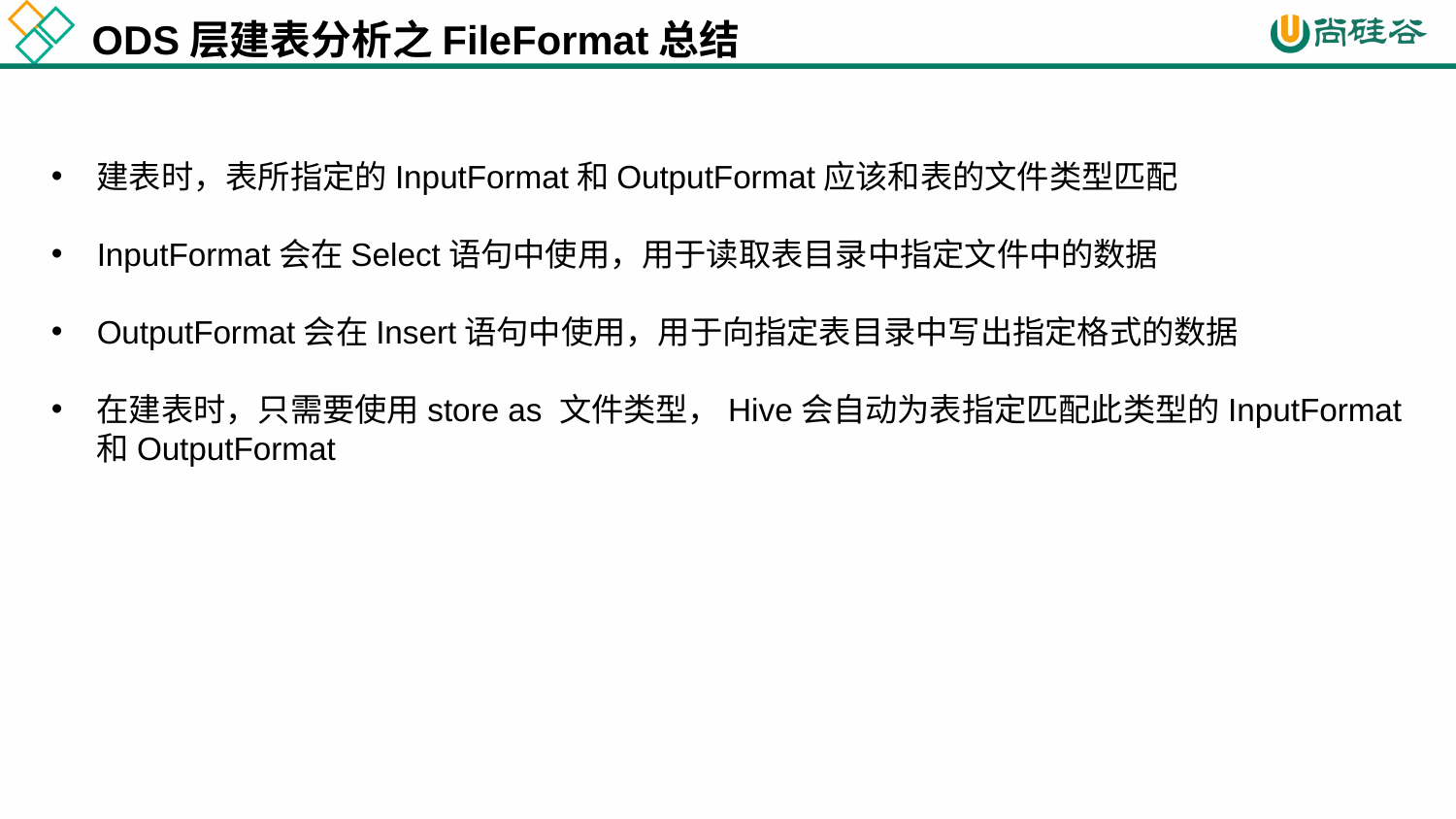

ODS层建表分析之FileFormat总结
建表时，表所指定的InputFormat和OutputFormat应该和表的文件类型匹配

InputFormat会在Select语句中使用，用于读取表目录中指定文件中的数据

OutputFormat会在Insert语句中使用，用于向指定表目录中写出指定格式的数据

在建表时，只需要使用store as 文件类型，Hive会自动为表指定匹配此类型的InputFormat和OutputFormat